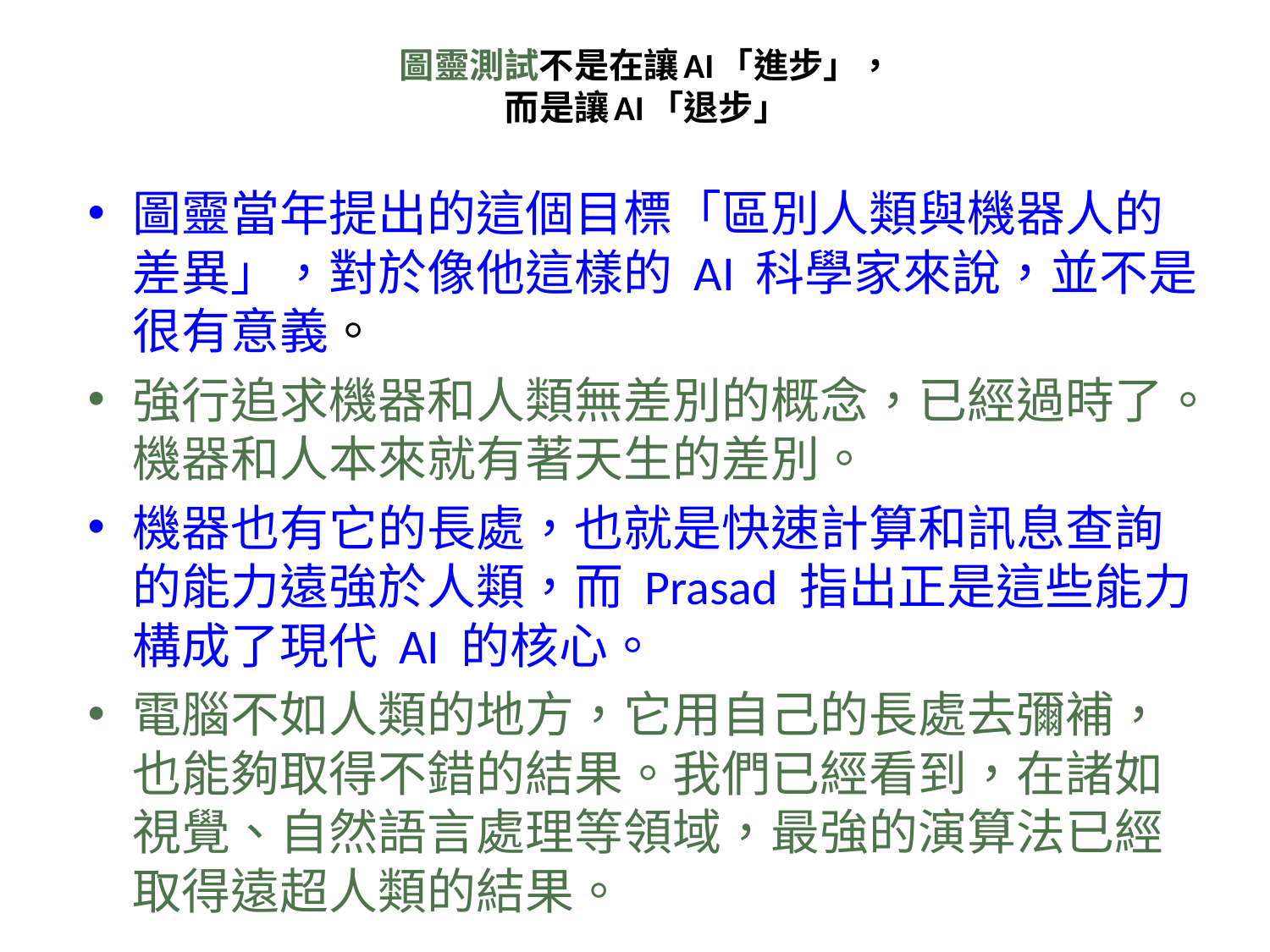

# 圖靈測試不是在讓AI「進步」， 而是讓AI「退步」
圖靈當年提出的這個目標「區別人類與機器人的差異」，對於像他這樣的 AI 科學家來說，並不是很有意義。
強行追求機器和人類無差別的概念，已經過時了。機器和人本來就有著天生的差別。
機器也有它的長處，也就是快速計算和訊息查詢的能力遠強於人類，而 Prasad 指出正是這些能力構成了現代 AI 的核心。
電腦不如人類的地方，它用自己的長處去彌補，也能夠取得不錯的結果。我們已經看到，在諸如視覺、自然語言處理等領域，最強的演算法已經取得遠超人類的結果。